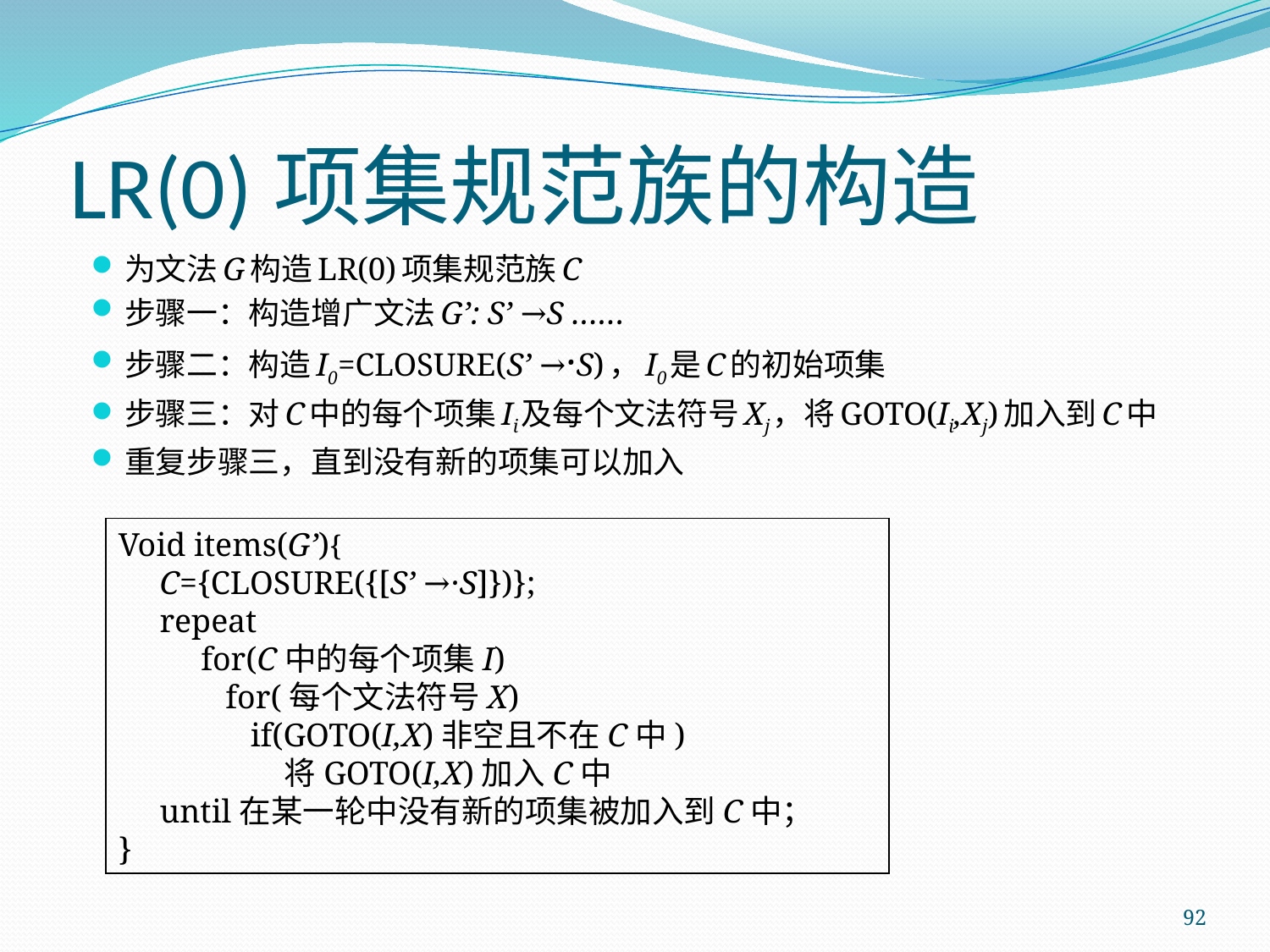

# LR(0)项集规范族的构造
为文法G构造LR(0)项集规范族C
步骤一：构造增广文法G’: S’ →S ……
步骤二：构造I0=CLOSURE(S’ →·S)，I0是C的初始项集
步骤三：对C中的每个项集Ii及每个文法符号Xj，将GOTO(Ii,Xj)加入到C中
重复步骤三，直到没有新的项集可以加入

Void items(G’){
     C={CLOSURE({[S’ →·S]})};
     repeat
          for(C中的每个项集I)
             for(每个文法符号X)
                if(GOTO(I,X)非空且不在C中)
                      将GOTO(I,X)加入C中
     until在某一轮中没有新的项集被加入到C中；
}
92